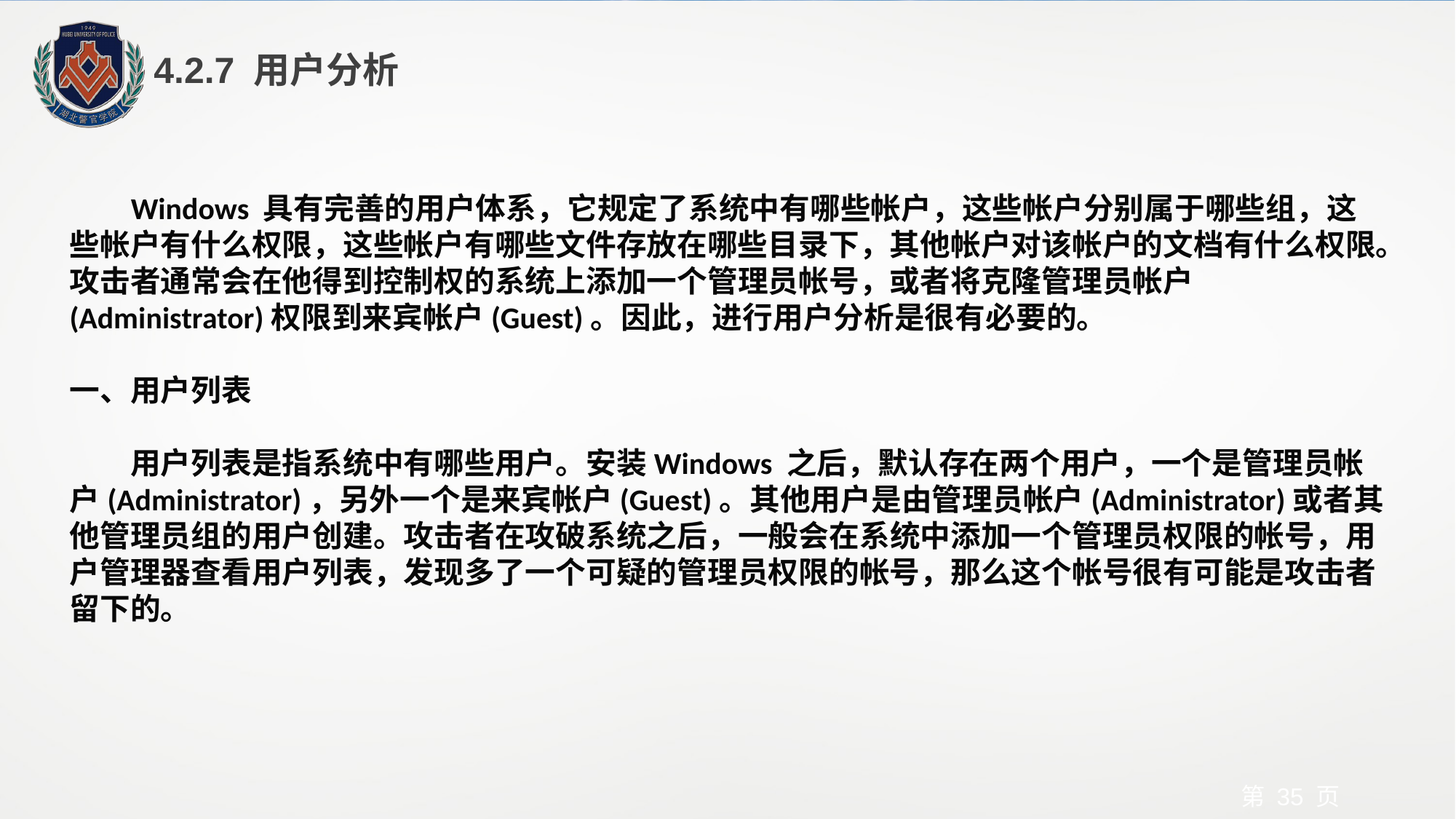

4.2.7 用户分析
　　Windows 具有完善的用户体系，它规定了系统中有哪些帐户，这些帐户分别属于哪些组，这些帐户有什么权限，这些帐户有哪些文件存放在哪些目录下，其他帐户对该帐户的文档有什么权限。攻击者通常会在他得到控制权的系统上添加一个管理员帐号，或者将克隆管理员帐户(Administrator)权限到来宾帐户(Guest)。因此，进行用户分析是很有必要的。

一、用户列表

　　用户列表是指系统中有哪些用户。安装Windows 之后，默认存在两个用户，一个是管理员帐户(Administrator)，另外一个是来宾帐户(Guest)。其他用户是由管理员帐户(Administrator)或者其他管理员组的用户创建。攻击者在攻破系统之后，一般会在系统中添加一个管理员权限的帐号，用户管理器查看用户列表，发现多了一个可疑的管理员权限的帐号，那么这个帐号很有可能是攻击者留下的。